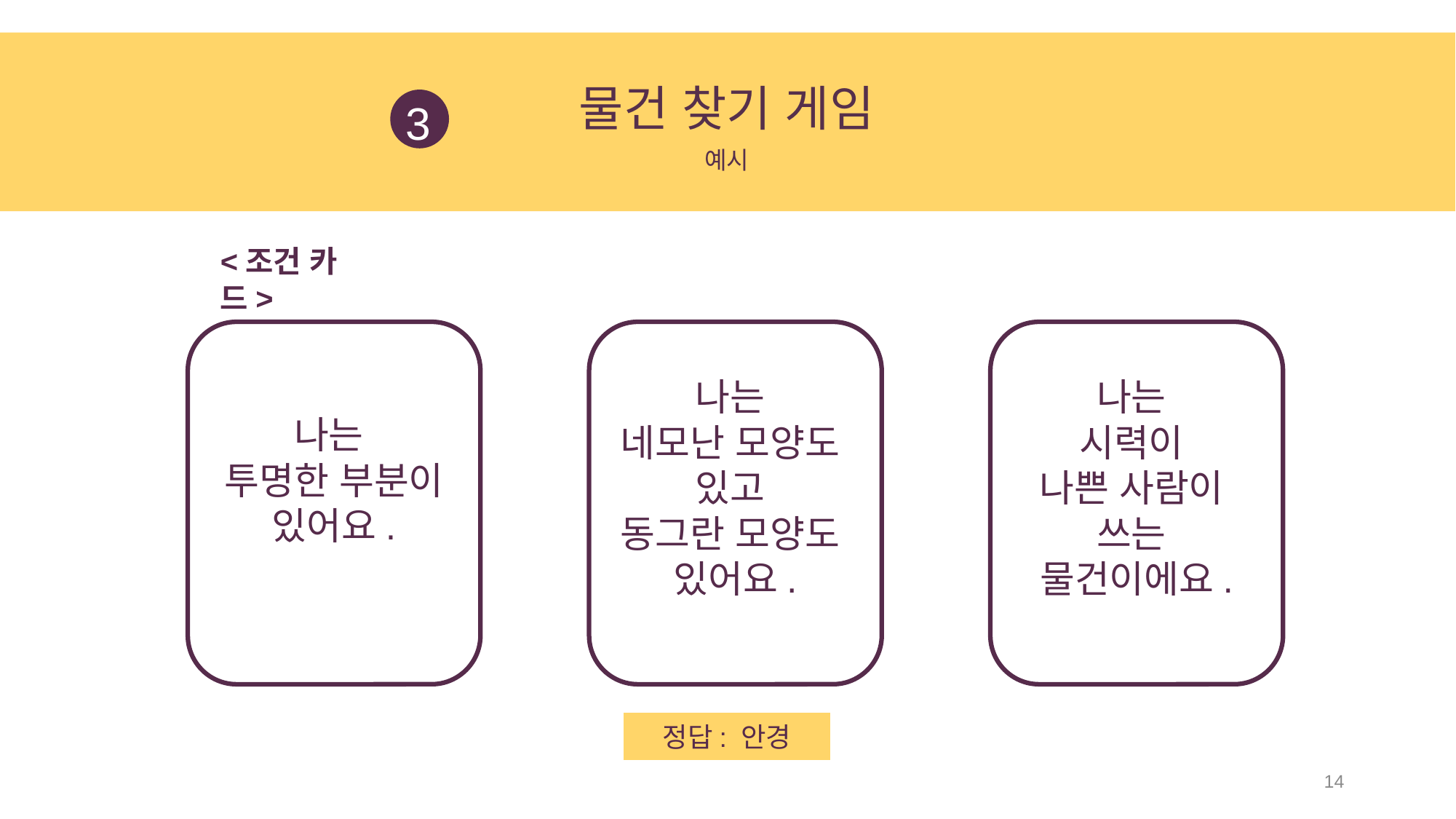

물건 찾기 게임

3
예시
<조건 카드>

나는
네모난 모양도
있고
동그란 모양도
있어요.
나는
시력이
나쁜 사람이
쓰는
물건이에요.
나는
투명한 부분이 있어요.
정답: 안경
14